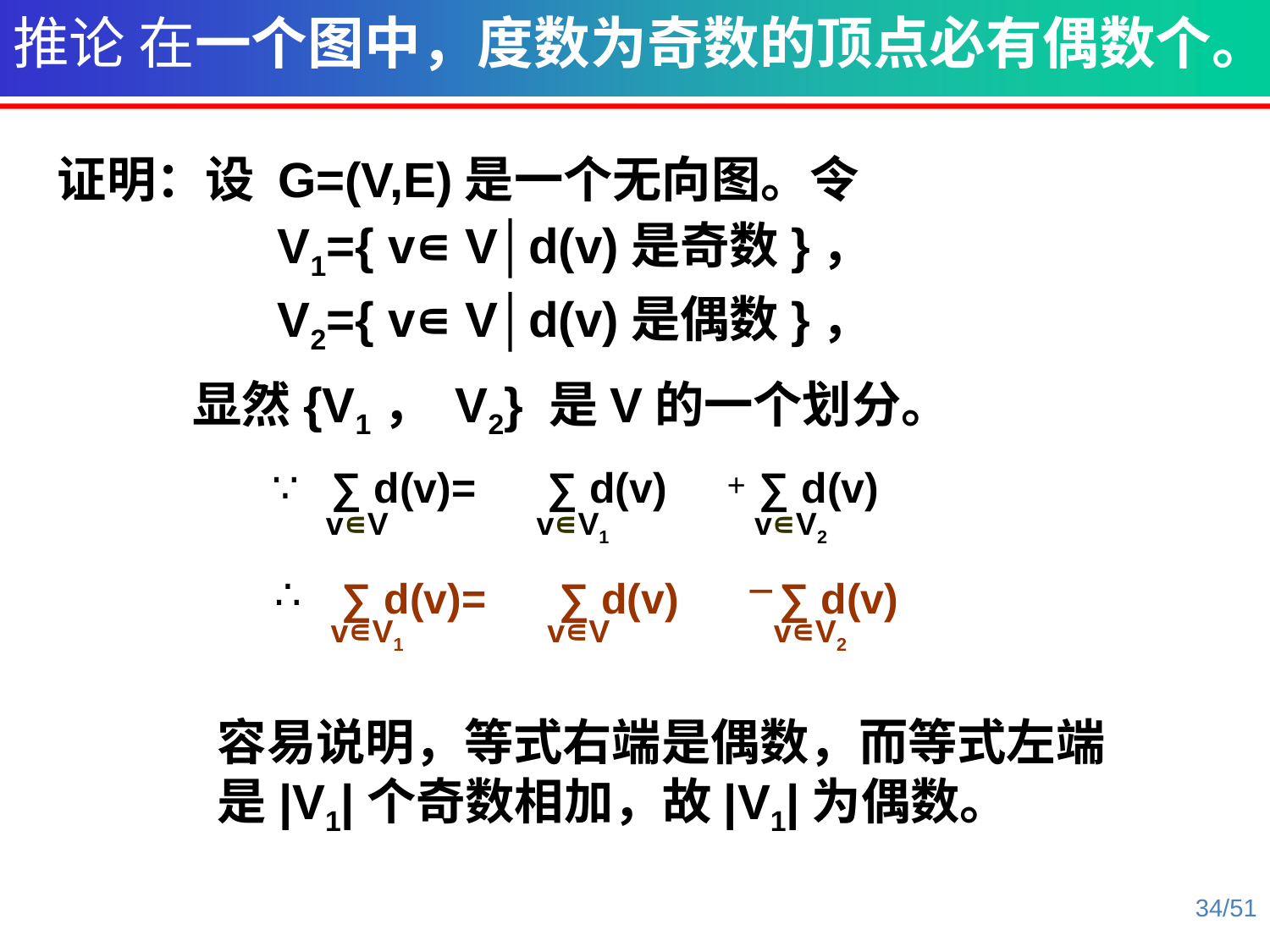

推论 在一个图中，度数为奇数的顶点必有偶数个。
证明：设 G=(V,E)是一个无向图。令
                V1={ v∊V│d(v)是奇数}，
                V2={ v∊V│d(v)是偶数}，
           显然{V1， V2} 是V的一个划分。

∵
∑ d(v)=
v∊V
∑ d(v)
v∊V1
∑ d(v)
v∊V2
+
∴
∑ d(v)=
v∊V1
∑ d(v)
v∊V
∑ d(v)
v∊V2
－
容易说明，等式右端是偶数，而等式左端是|V1|个奇数相加，故|V1|为偶数。
34/51